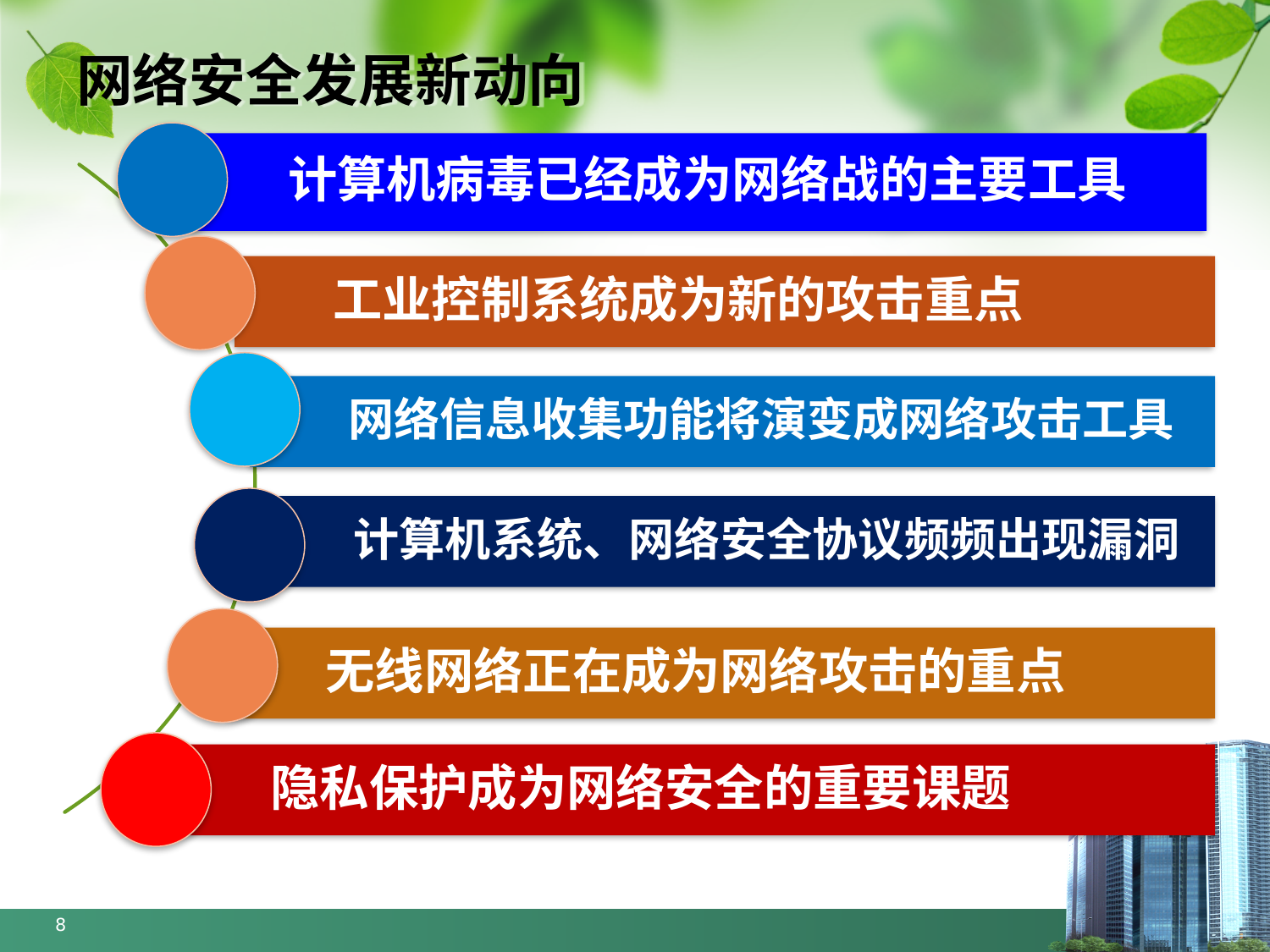

# 网络安全发展新动向

计算机病毒已经成为网络战的主要工具
工业控制系统成为新的攻击重点
网络信息收集功能将演变成网络攻击工具

计算机系统、网络安全协议频频出现漏洞

无线网络正在成为网络攻击的重点

隐私保护成为网络安全的重要课题
8